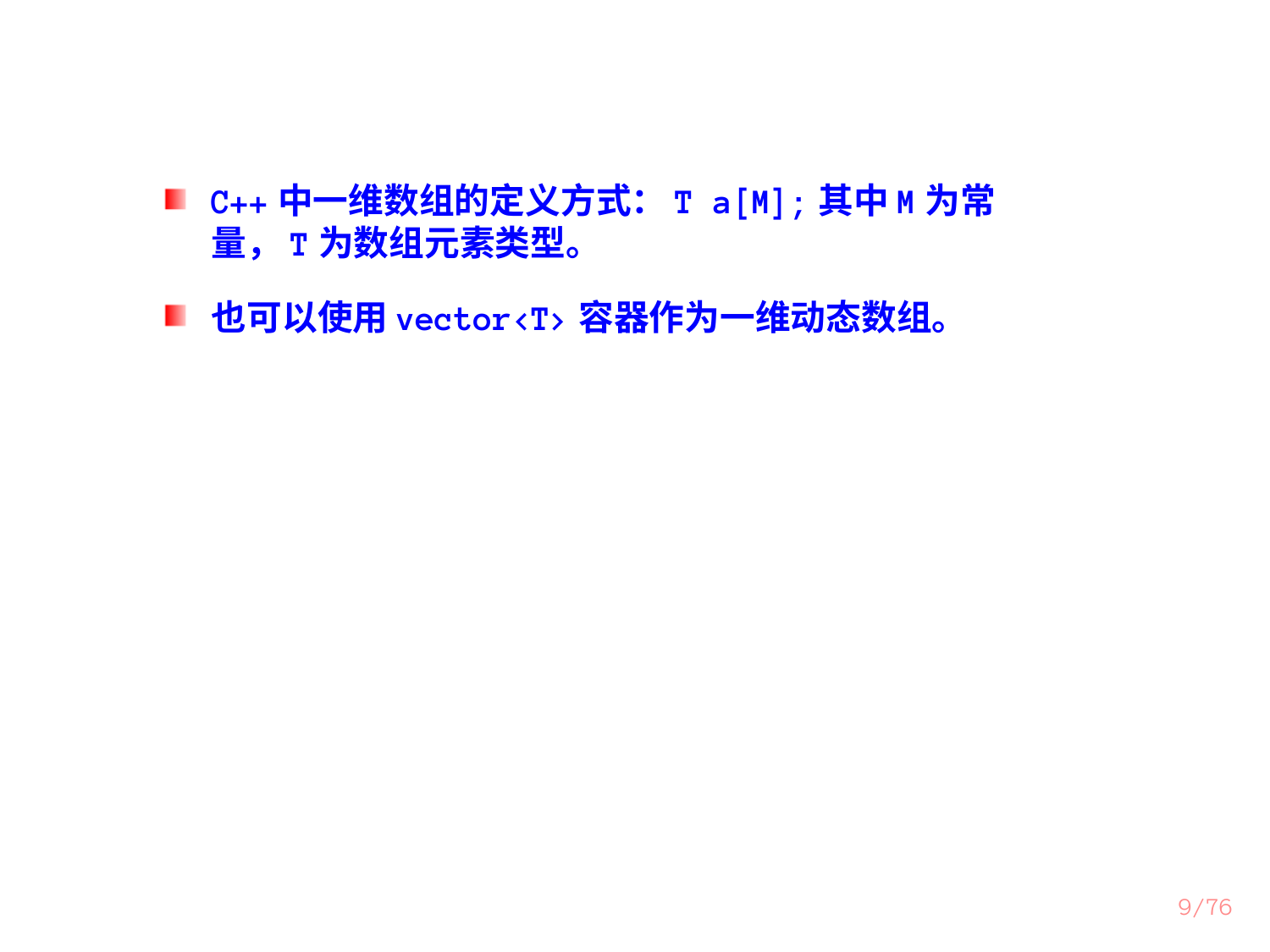

C++中一维数组的定义方式：T a[M];其中M为常量，T为数组元素类型。
也可以使用vector<T>容器作为一维动态数组。
9/76